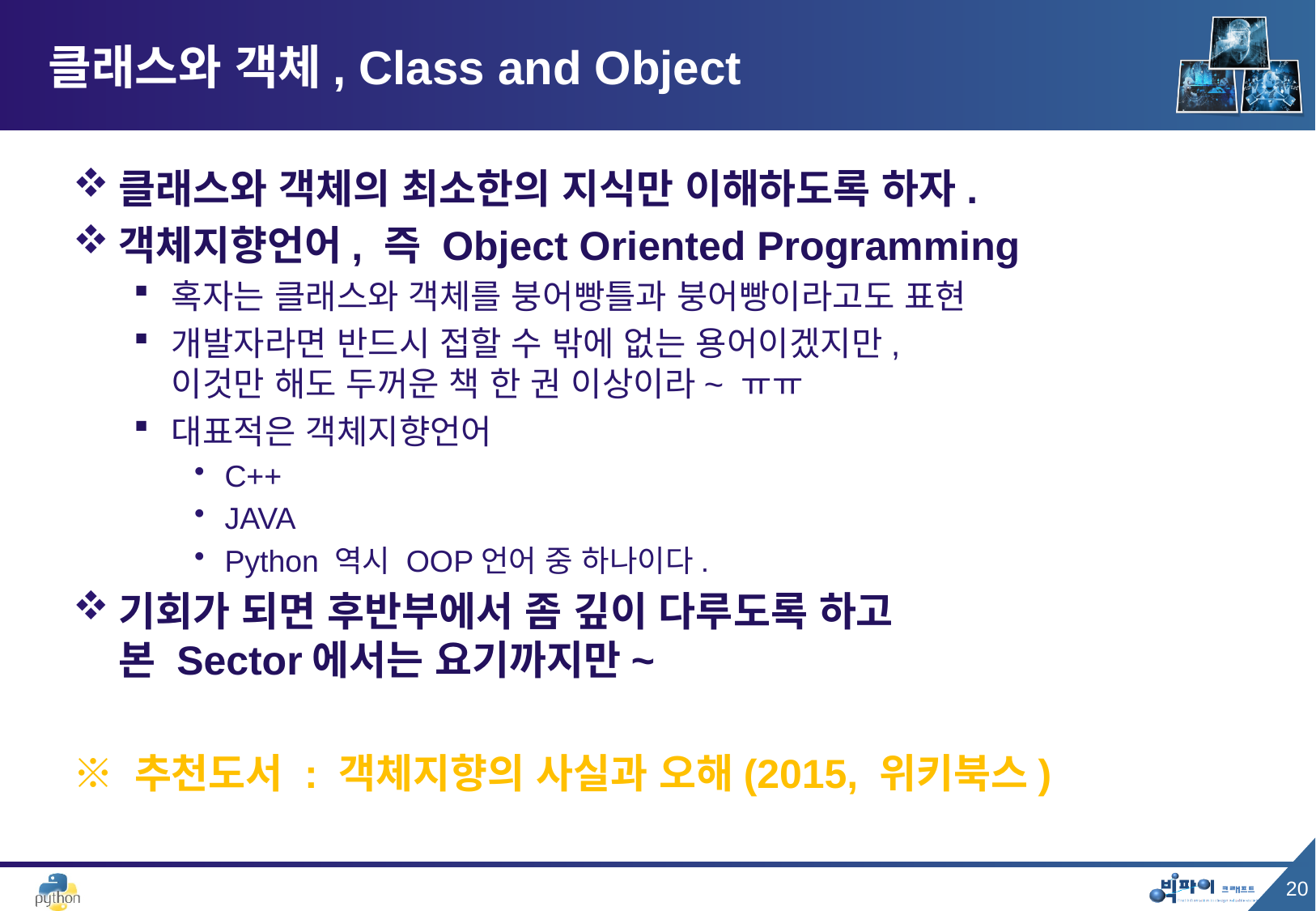

# 클래스와 객체, Class and Object
클래스와 객체의 최소한의 지식만 이해하도록 하자.
객체지향언어, 즉 Object Oriented Programming
혹자는 클래스와 객체를 붕어빵틀과 붕어빵이라고도 표현
개발자라면 반드시 접할 수 밖에 없는 용어이겠지만,
이것만 해도 두꺼운 책 한 권 이상이라~ ㅠㅠ
대표적은 객체지향언어
C++
JAVA
Python 역시 OOP언어 중 하나이다.
기회가 되면 후반부에서 좀 깊이 다루도록 하고
본 Sector에서는 요기까지만~

※ 추천도서 : 객체지향의 사실과 오해(2015, 위키북스)